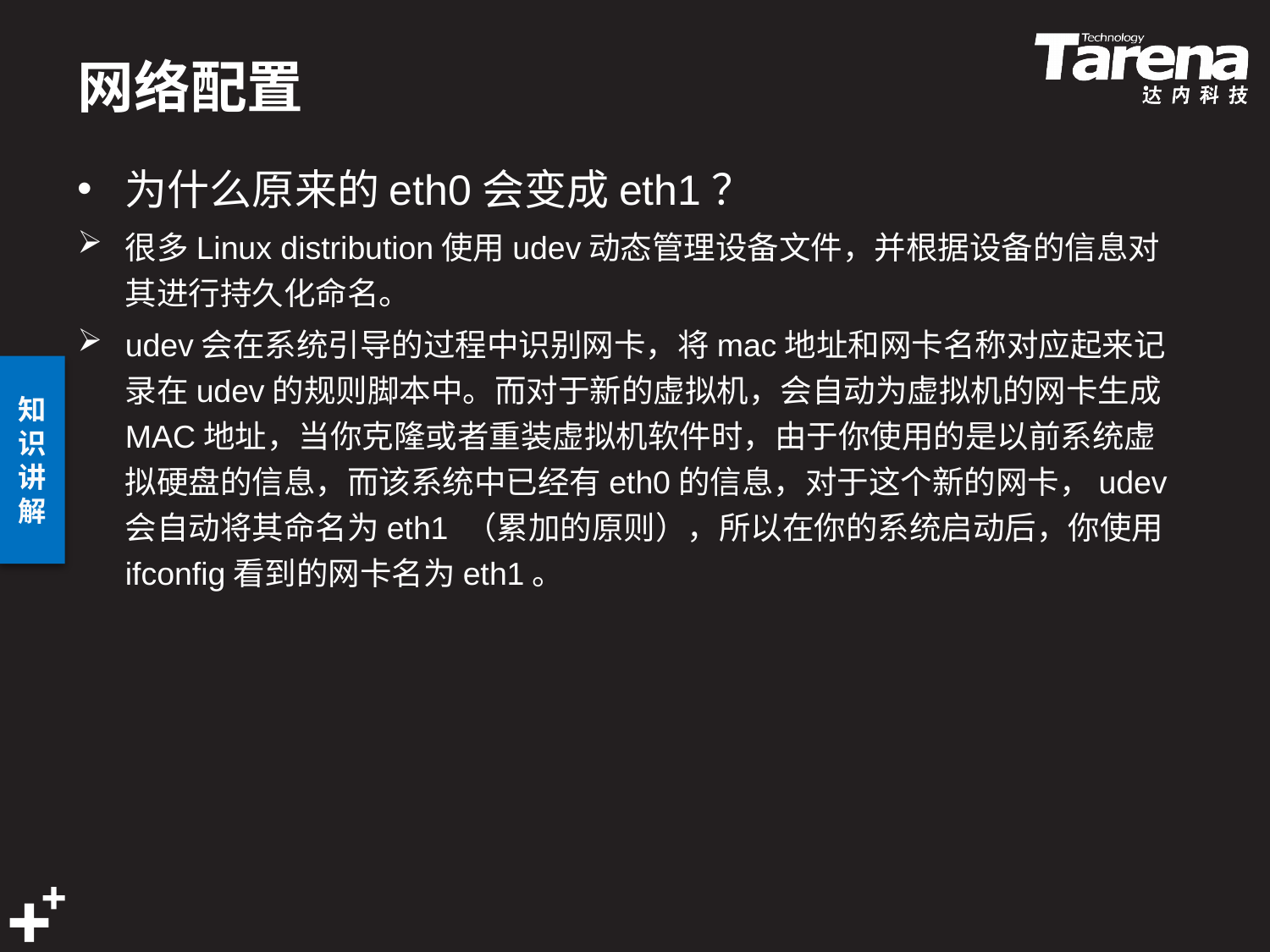

# 网络配置
为什么原来的eth0会变成eth1？
很多Linux distribution使用udev动态管理设备文件，并根据设备的信息对其进行持久化命名。
udev会在系统引导的过程中识别网卡，将mac地址和网卡名称对应起来记录在udev的规则脚本中。而对于新的虚拟机，会自动为虚拟机的网卡生成MAC地址，当你克隆或者重装虚拟机软件时，由于你使用的是以前系统虚拟硬盘的信息，而该系统中已经有eth0的信息，对于这个新的网卡，udev会自动将其命名为eth1 （累加的原则），所以在你的系统启动后，你使用ifconfig看到的网卡名为eth1。